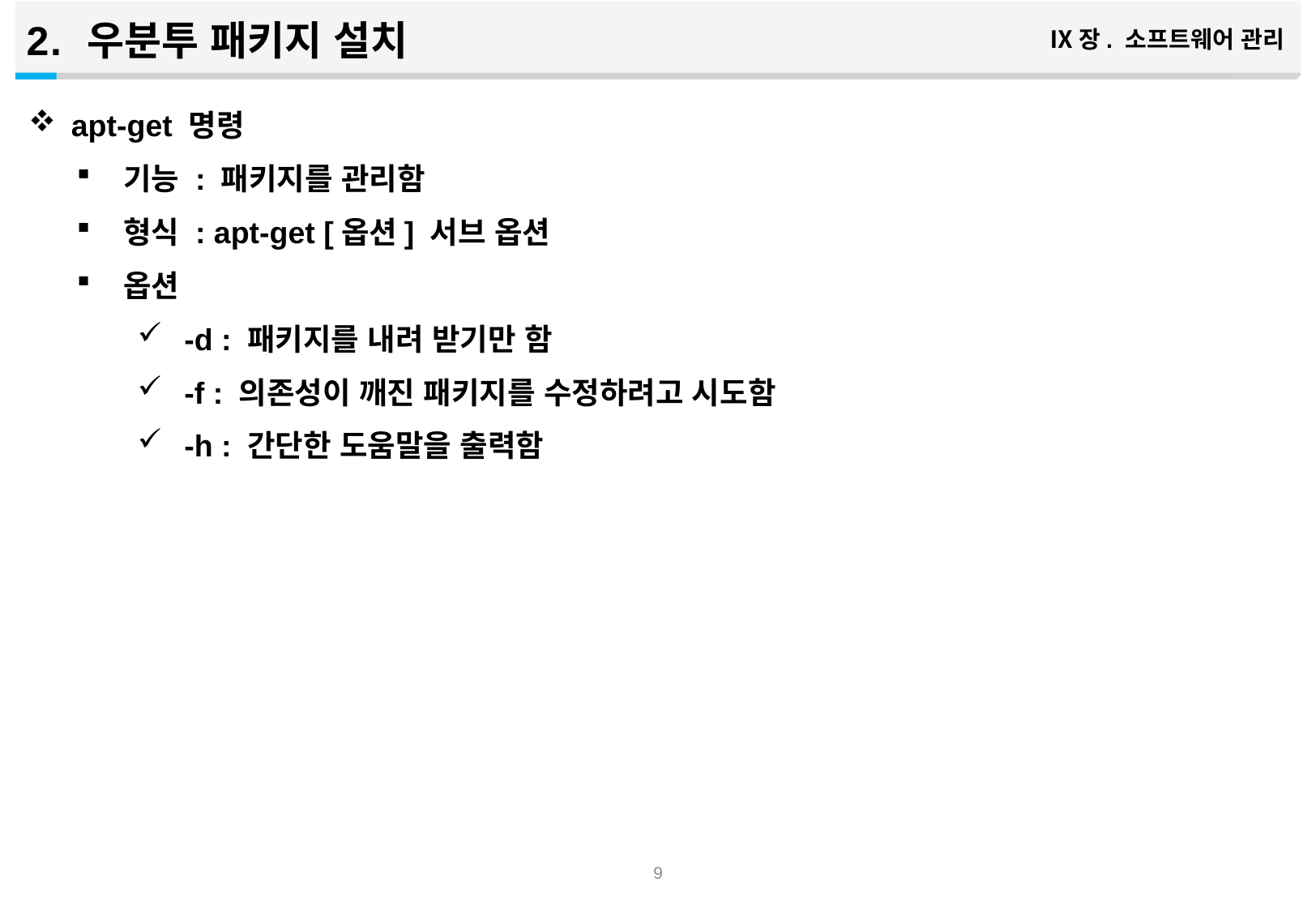

우분투 패키지 설치
Ⅸ장. 소프트웨어 관리
 apt-get 명령
기능 : 패키지를 관리함
형식 : apt-get [옵션] 서브 옵션
옵션
-d : 패키지를 내려 받기만 함
-f : 의존성이 깨진 패키지를 수정하려고 시도함
-h : 간단한 도움말을 출력함

9